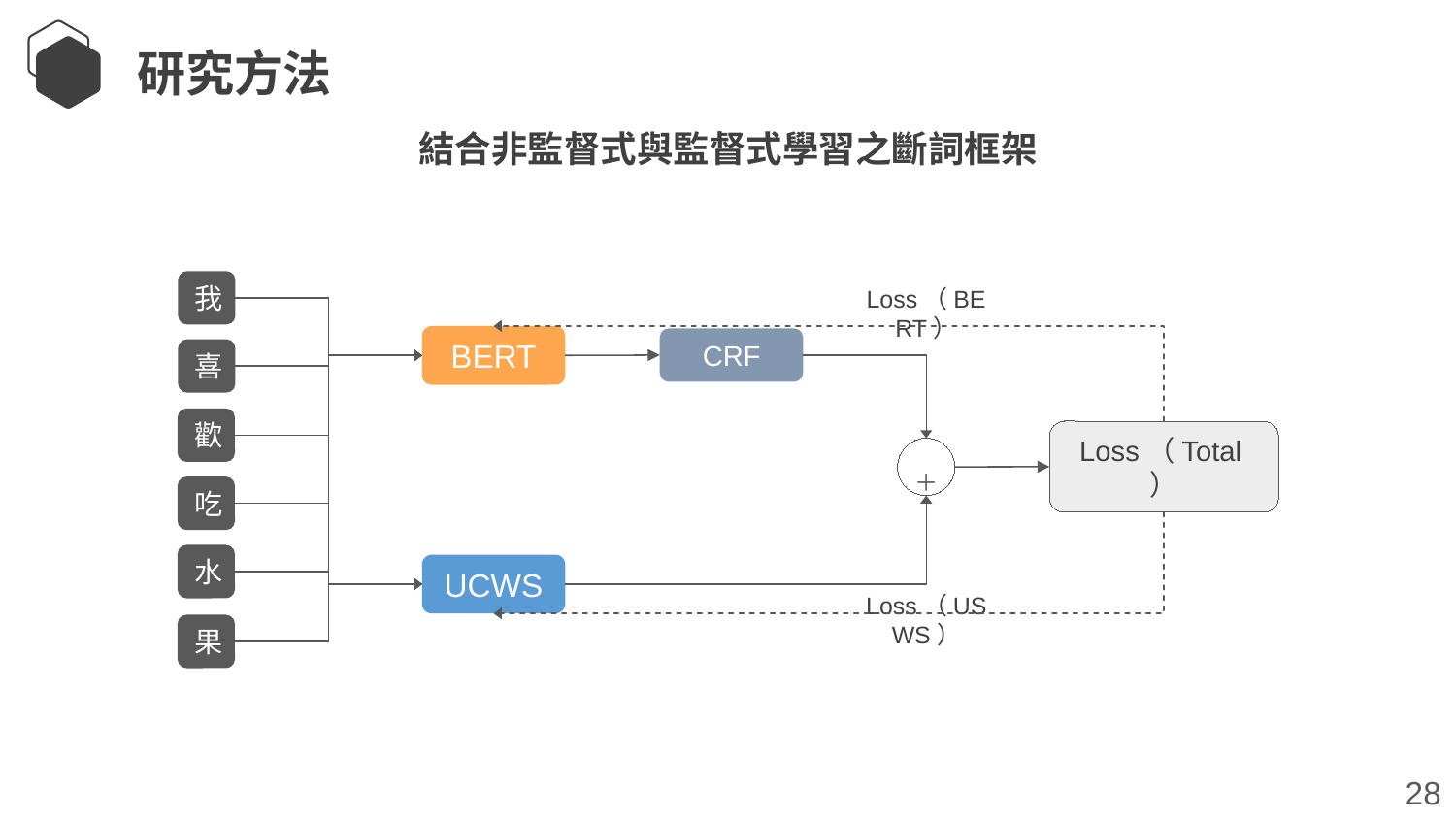

研究方法
結合非監督式與監督式學習之斷詞框架
我
喜
歡
吃
水
果
BERT
Loss（BERT）
CRF
Loss（Total）
＋
UCWS
Loss（USWS）
28